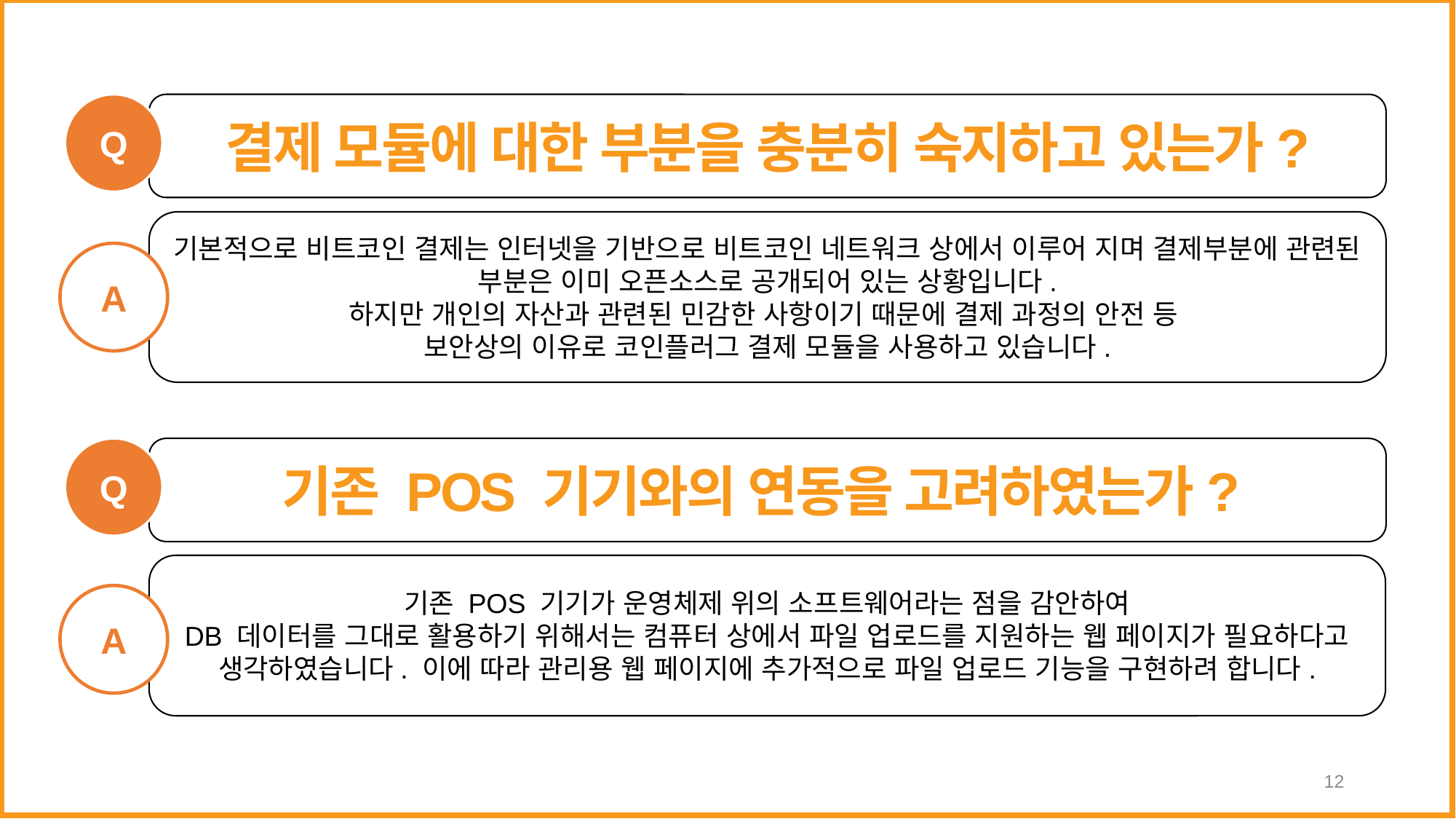

결제 모듈에 대한 부분을 충분히 숙지하고 있는가?
Q
기본적으로 비트코인 결제는 인터넷을 기반으로 비트코인 네트워크 상에서 이루어 지며 결제부분에 관련된 부분은 이미 오픈소스로 공개되어 있는 상황입니다.
하지만 개인의 자산과 관련된 민감한 사항이기 때문에 결제 과정의 안전 등
보안상의 이유로 코인플러그 결제 모듈을 사용하고 있습니다.
A
기존 POS 기기와의 연동을 고려하였는가?
Q

기존 POS 기기가 운영체제 위의 소프트웨어라는 점을 감안하여
DB 데이터를 그대로 활용하기 위해서는 컴퓨터 상에서 파일 업로드를 지원하는 웹 페이지가 필요하다고 생각하였습니다. 이에 따라 관리용 웹 페이지에 추가적으로 파일 업로드 기능을 구현하려 합니다.

A
12